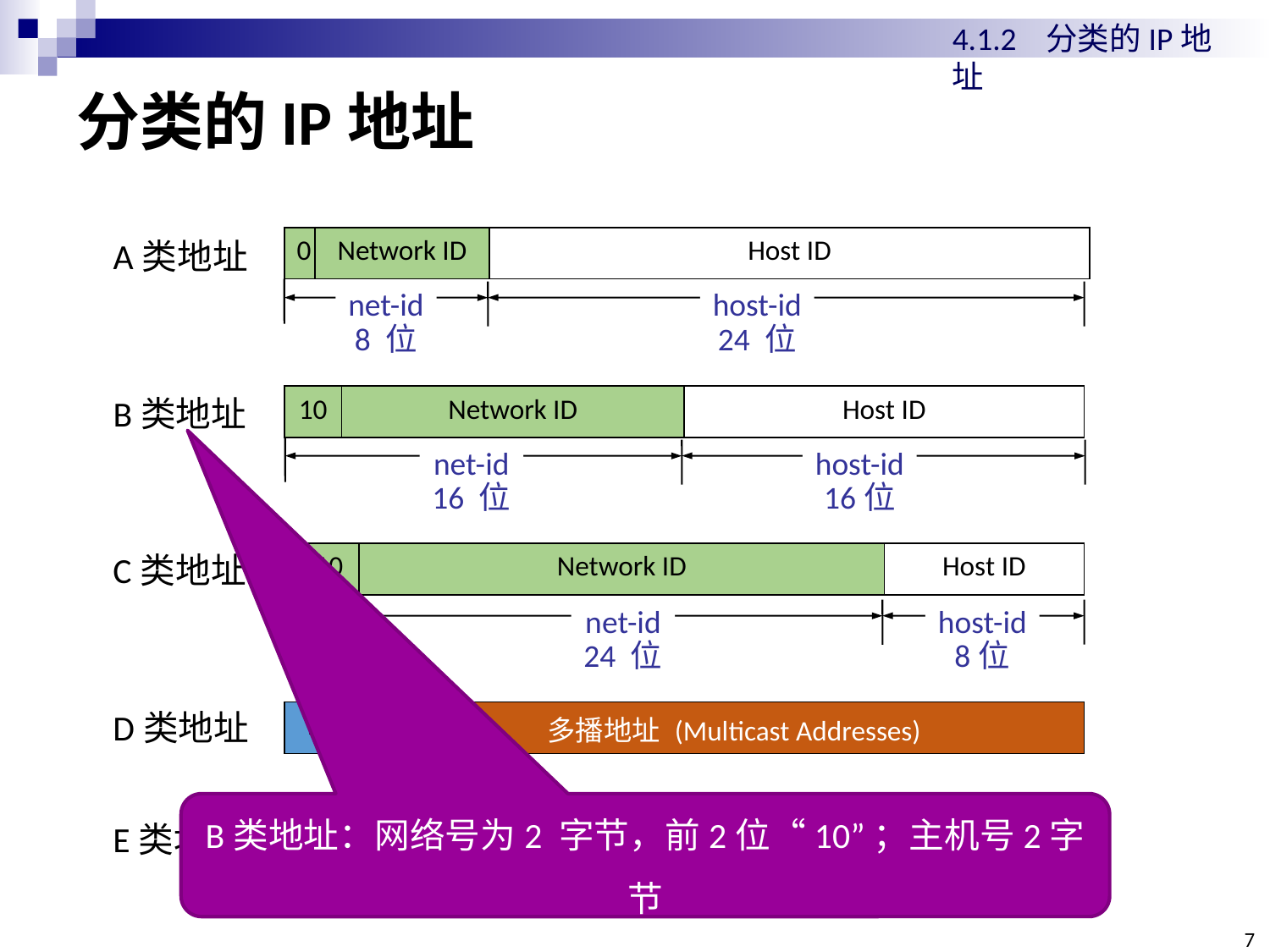

4.1.2   分类的IP地址
# 分类的IP地址
| 0 | Network ID | Host ID |
| --- | --- | --- |

host-id
24 位
net-id
8 位

A类地址
B类地址
| 10 | Network ID | Host ID |
| --- | --- | --- |

host-id
16位
net-id
16 位

C类地址
| 110 | Network ID | Host ID |
| --- | --- | --- |

host-id
8位
net-id
24 位

D类地址
| 1110 | 多播地址 (Multicast Addresses) |
| --- | --- |
B类地址：网络号为2 字节，前2位“10”；主机号2字节
E类地址
| 1111 | 保留 (Reserved for experiments) |
| --- | --- |
7